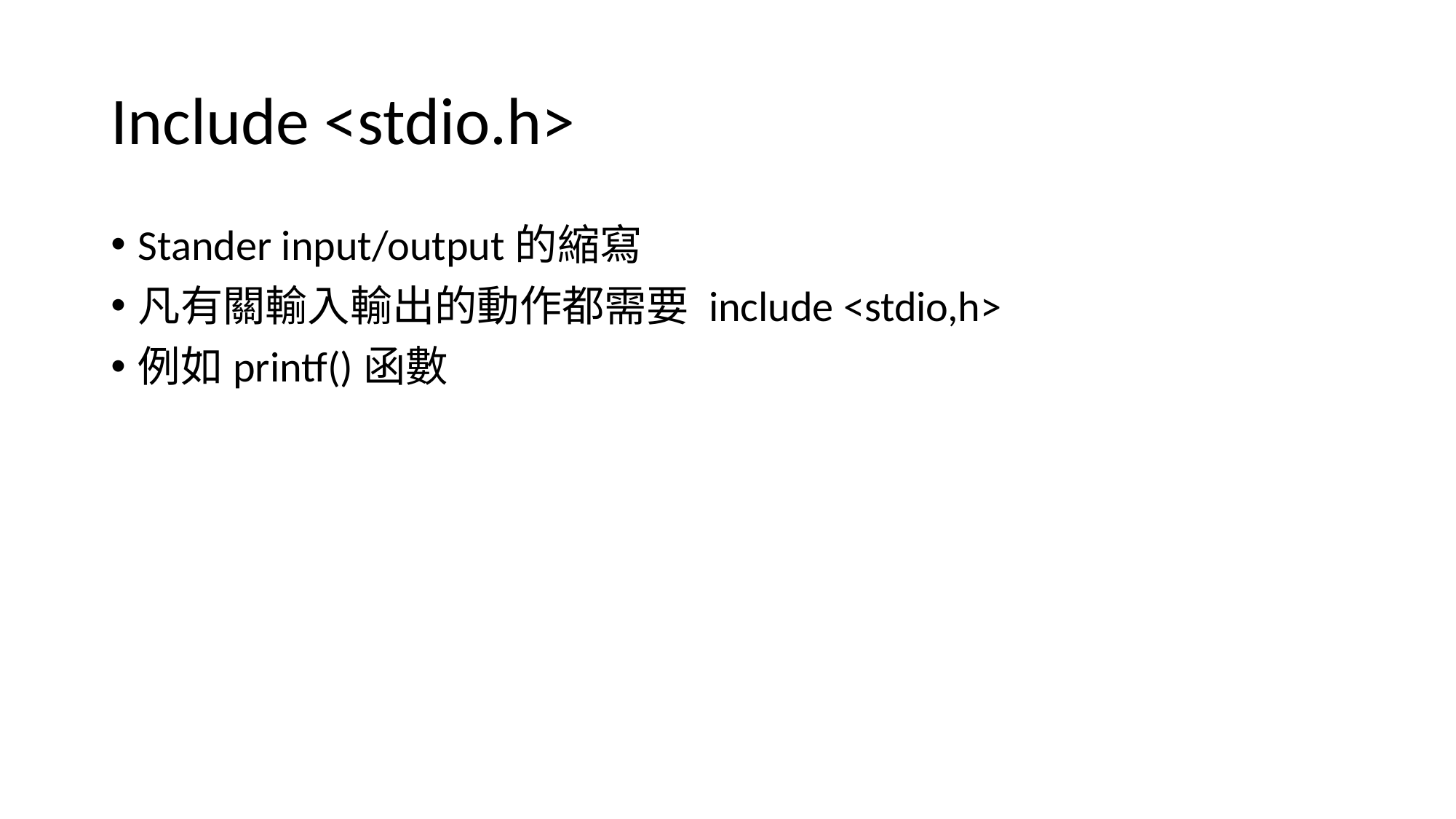

# Include <stdio.h>
Stander input/output的縮寫
凡有關輸入輸出的動作都需要 include <stdio,h>
例如printf()函數